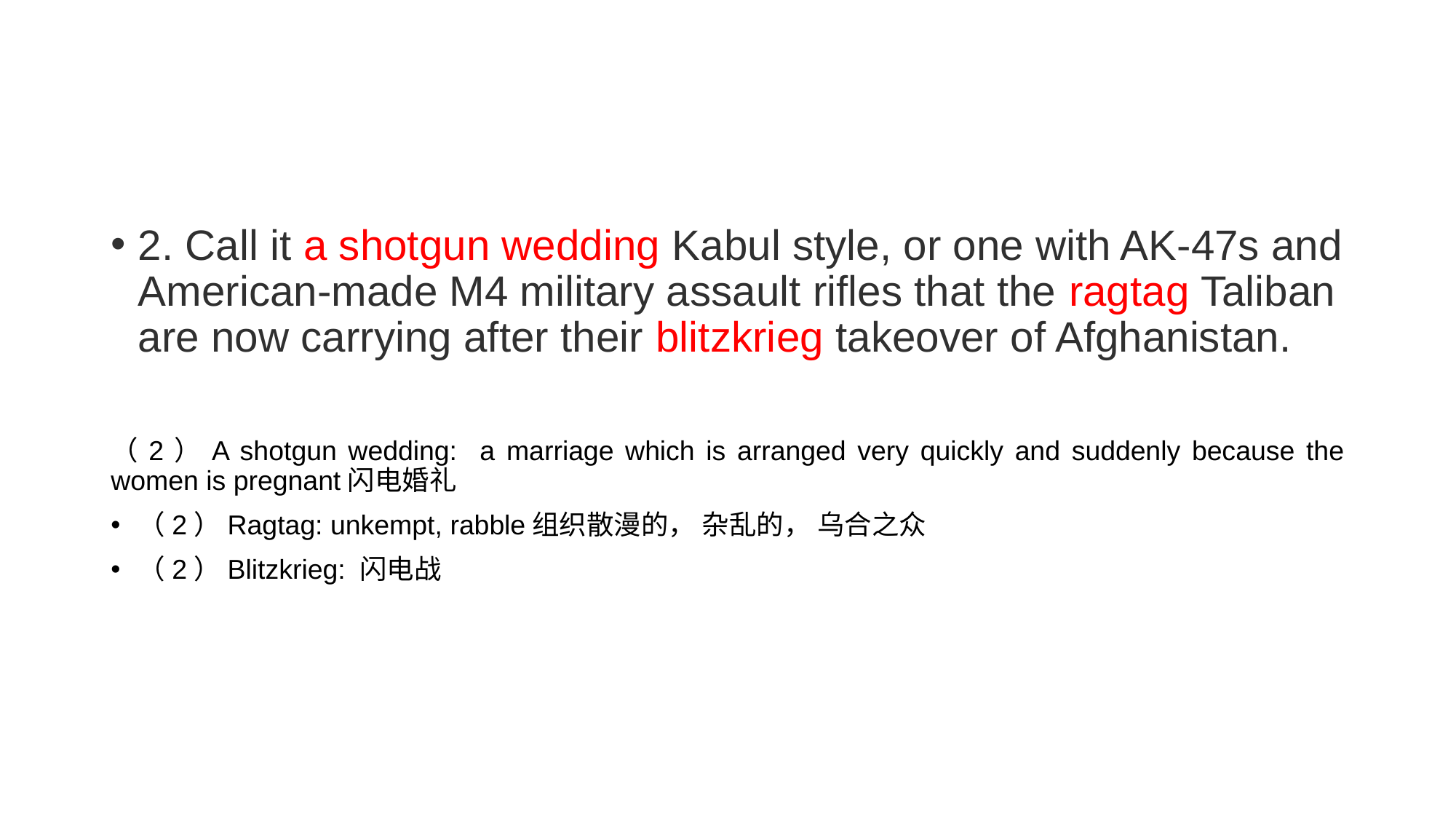

#
2. Call it a shotgun wedding Kabul style, or one with AK-47s and American-made M4 military assault rifles that the ragtag Taliban are now carrying after their blitzkrieg takeover of Afghanistan.

（2）A shotgun wedding:  a marriage which is arranged very quickly and suddenly because the women is pregnant闪电婚礼
（2）Ragtag: unkempt, rabble组织散漫的， 杂乱的， 乌合之众
（2）Blitzkrieg: 闪电战